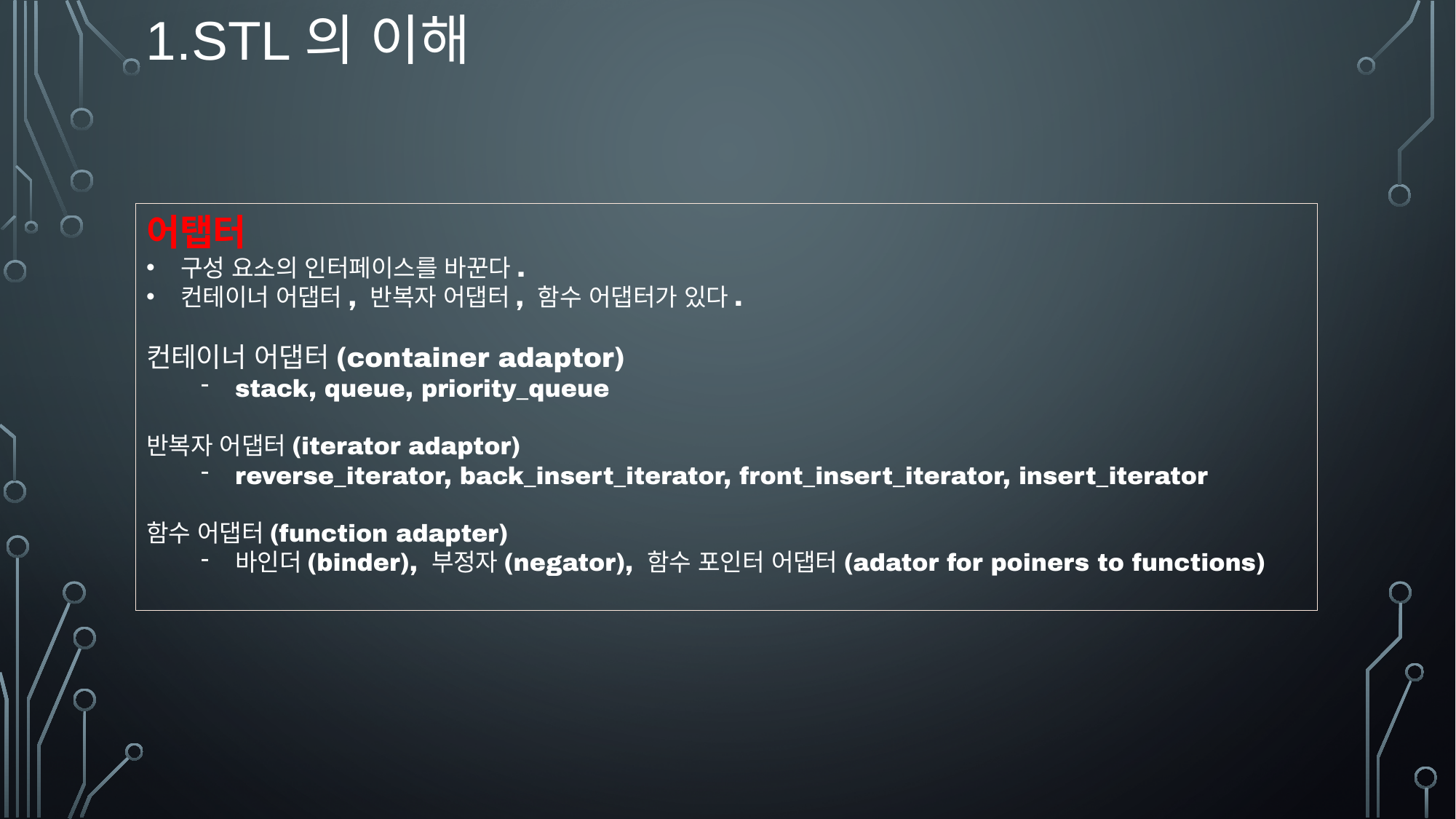

# 1.Stl의 이해
어탭터
구성 요소의 인터페이스를 바꾼다.
컨테이너 어댑터, 반복자 어댑터, 함수 어댑터가 있다.

컨테이너 어댑터(container adaptor)
stack, queue, priority_queue

반복자 어댑터(iterator adaptor)
reverse_iterator, back_insert_iterator, front_insert_iterator, insert_iterator

함수 어댑터(function adapter)
바인더(binder), 부정자(negator), 함수 포인터 어댑터(adator for poiners to functions)